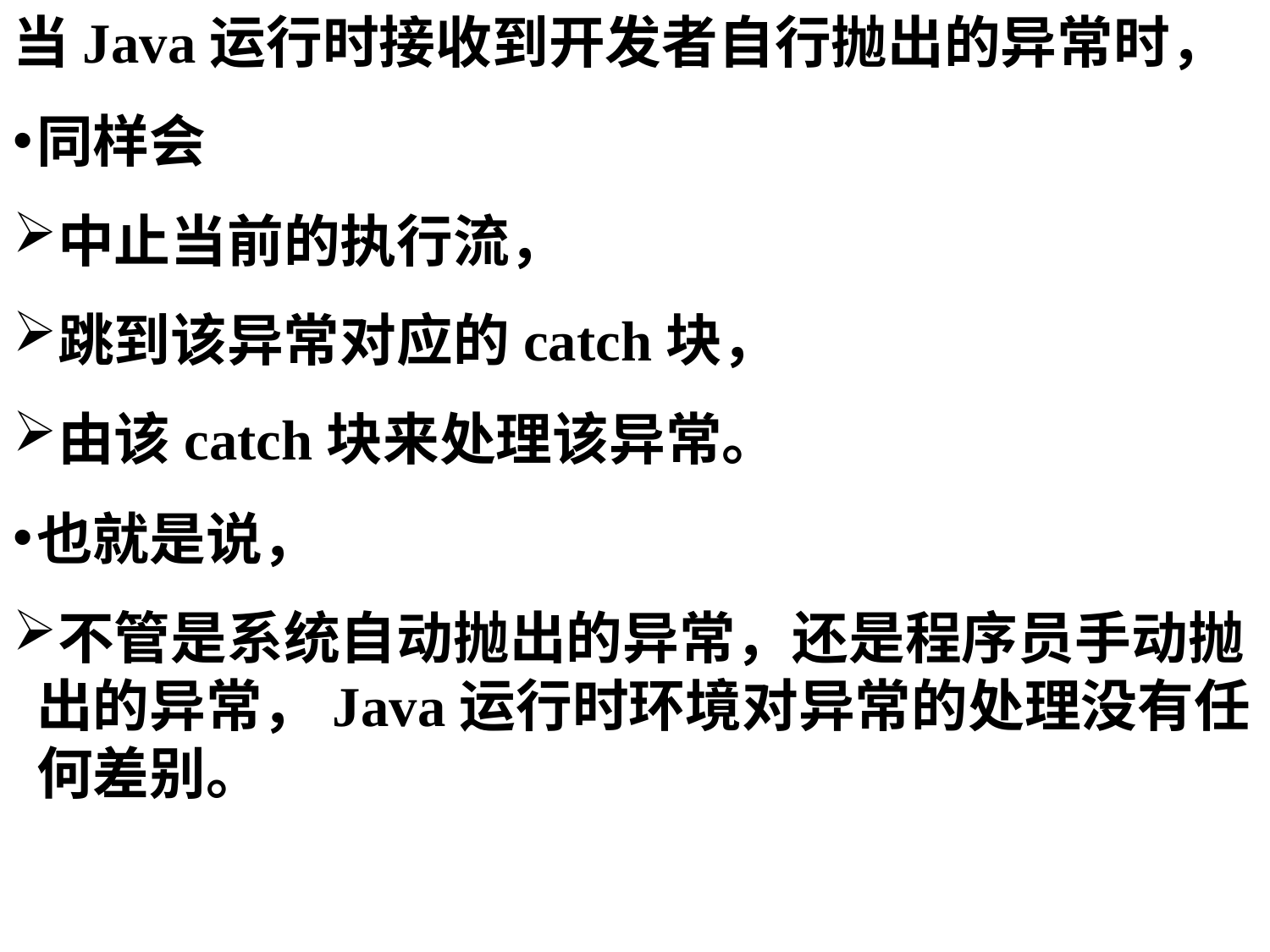

当Java运行时接收到开发者自行抛出的异常时，
同样会
中止当前的执行流，
跳到该异常对应的catch块，
由该catch块来处理该异常。
也就是说，
不管是系统自动抛出的异常，还是程序员手动抛出的异常，Java运行时环境对异常的处理没有任何差别。